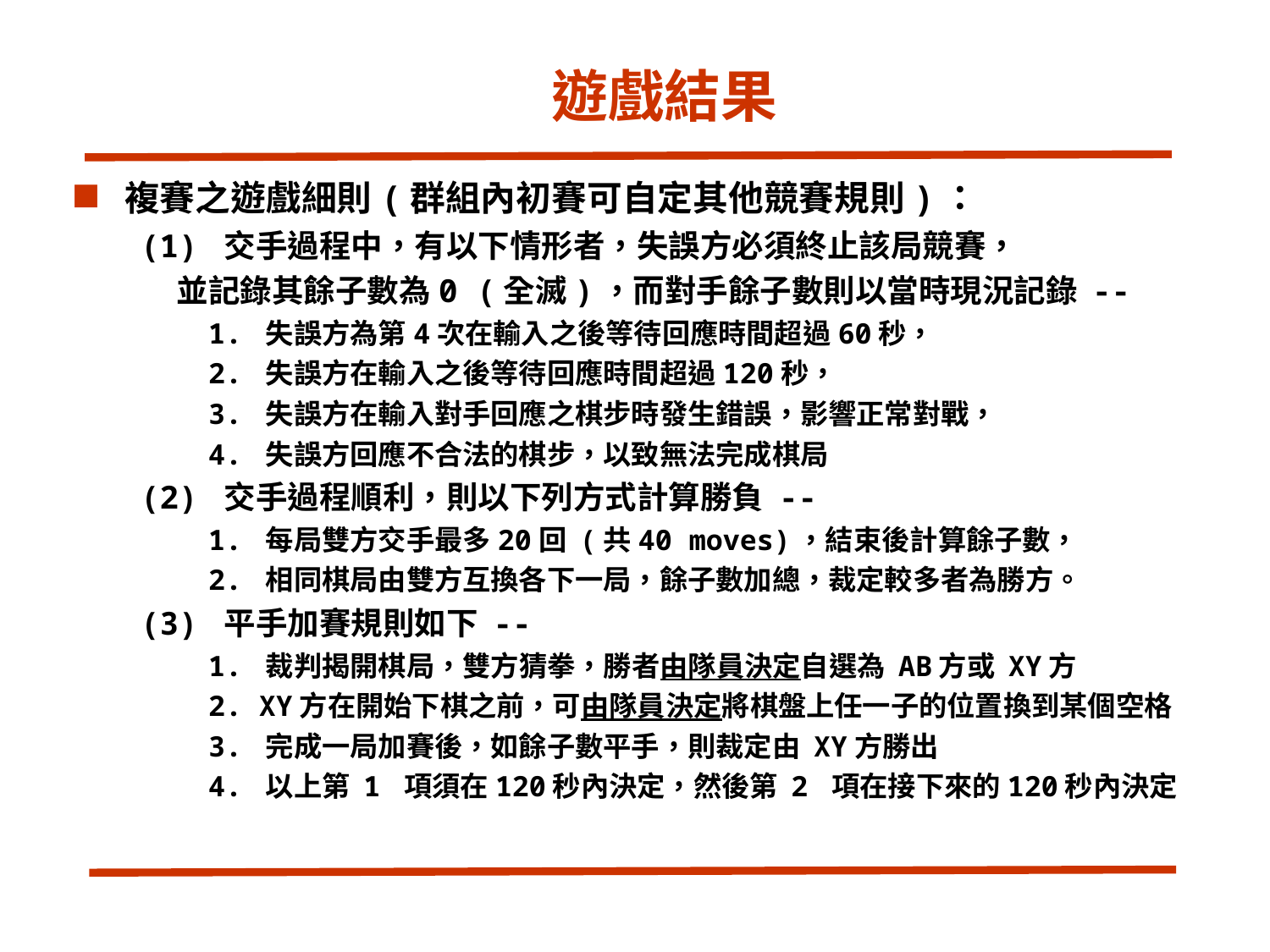

# 遊戲結果
複賽之遊戲細則(群組內初賽可自定其他競賽規則)：
(1) 交手過程中，有以下情形者，失誤方必須終止該局競賽，
    並記錄其餘子數為0 (全滅)，而對手餘子數則以當時現況記錄 --
    1. 失誤方為第4次在輸入之後等待回應時間超過60秒，
    2. 失誤方在輸入之後等待回應時間超過120秒，
    3. 失誤方在輸入對手回應之棋步時發生錯誤，影響正常對戰，
    4. 失誤方回應不合法的棋步，以致無法完成棋局
(2) 交手過程順利，則以下列方式計算勝負 --
    1. 每局雙方交手最多20回 (共40 moves)，結束後計算餘子數，
    2. 相同棋局由雙方互換各下一局，餘子數加總，裁定較多者為勝方。
(3) 平手加賽規則如下 --
    1. 裁判揭開棋局，雙方猜拳，勝者由隊員決定自選為 AB方或 XY方
    2. XY方在開始下棋之前，可由隊員決定將棋盤上任一子的位置換到某個空格
    3. 完成一局加賽後，如餘子數平手，則裁定由 XY方勝出
    4. 以上第 1 項須在120秒內決定，然後第 2 項在接下來的120秒內決定